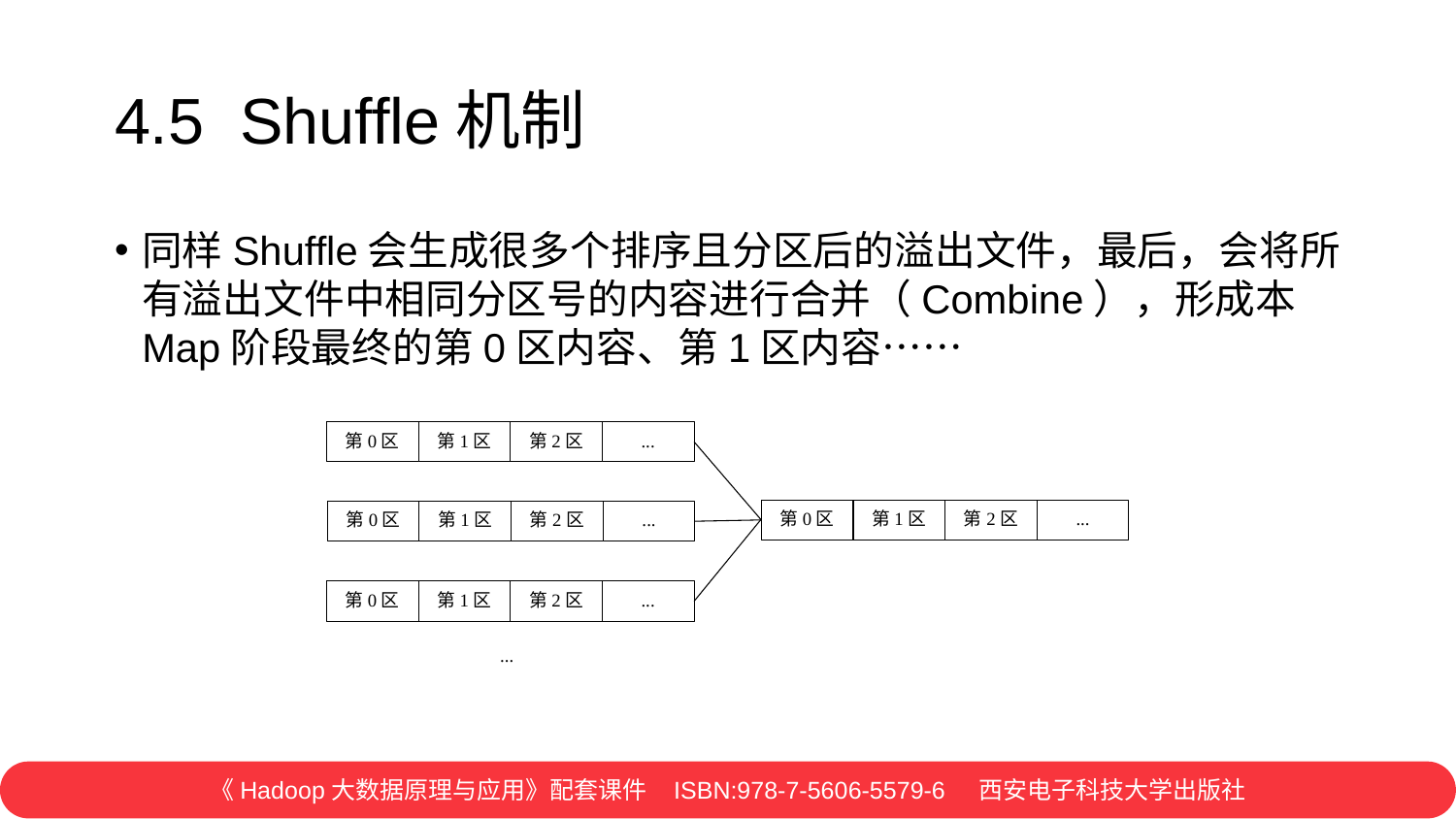

# 4.5  Shuffle机制
同样Shuffle会生成很多个排序且分区后的溢出文件，最后，会将所有溢出文件中相同分区号的内容进行合并（Combine），形成本Map阶段最终的第0区内容、第1区内容……

第0区
第1区
第2区
...
第0区
第1区
第2区
...
第0区
第1区
第2区
...
第0区
第1区
第2区
...
...